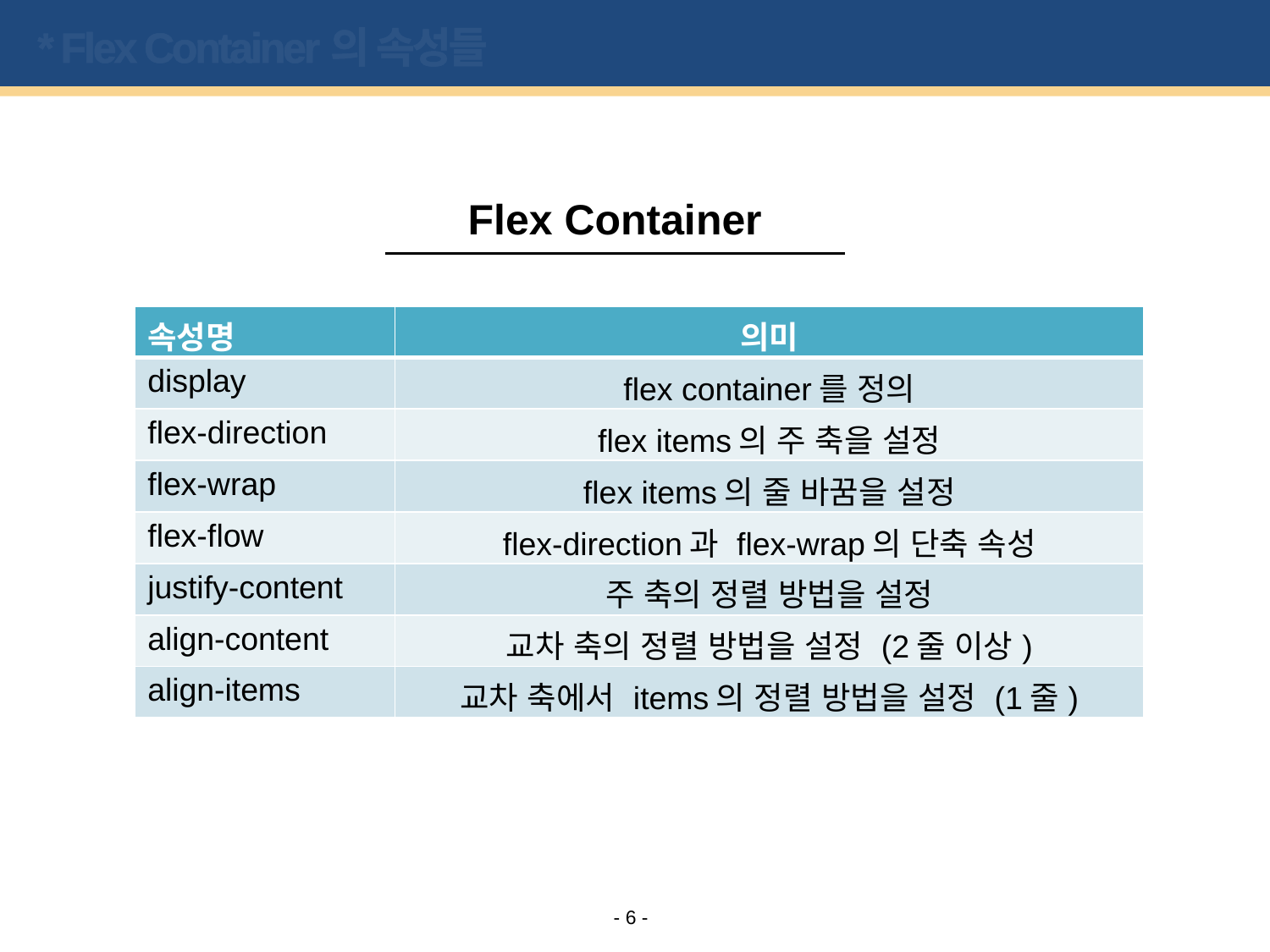

# * Flex Container의 속성들
Flex Container
| 속성명 | 의미 |
| --- | --- |
| display | flex container를 정의 |
| flex-direction | flex items의 주 축을 설정 |
| flex-wrap | flex items의 줄 바꿈을 설정 |
| flex-flow | flex-direction과 flex-wrap의 단축 속성 |
| justify-content | 주 축의 정렬 방법을 설정 |
| align-content | 교차 축의 정렬 방법을 설정 (2줄 이상) |
| align-items | 교차 축에서 items의 정렬 방법을 설정 (1줄) |